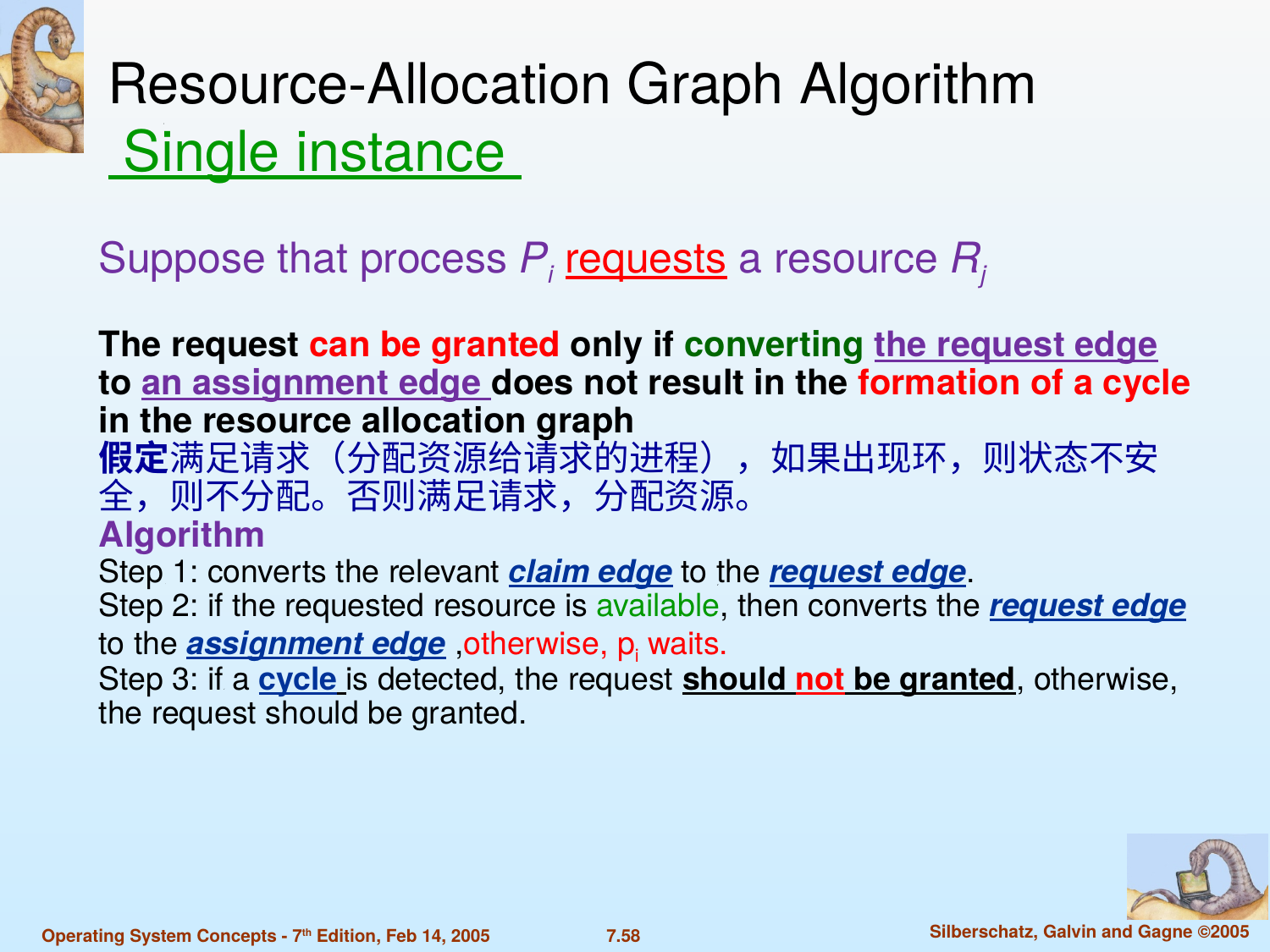

Resource-Allocation Graph Algorithm
 Single instance
Suppose that process Pi requests a resource Rj

The request can be granted only if converting the request edge to an assignment edge does not result in the formation of a cycle in the resource allocation graph
假定满足请求（分配资源给请求的进程），如果出现环，则状态不安全，则不分配。否则满足请求，分配资源。
Algorithm
Step 1: converts the relevant claim edge to the request edge.
Step 2: if the requested resource is available, then converts the request edge to the assignment edge ,otherwise, pi waits.
Step 3: if a cycle is detected, the request should not be granted, otherwise, the request should be granted.